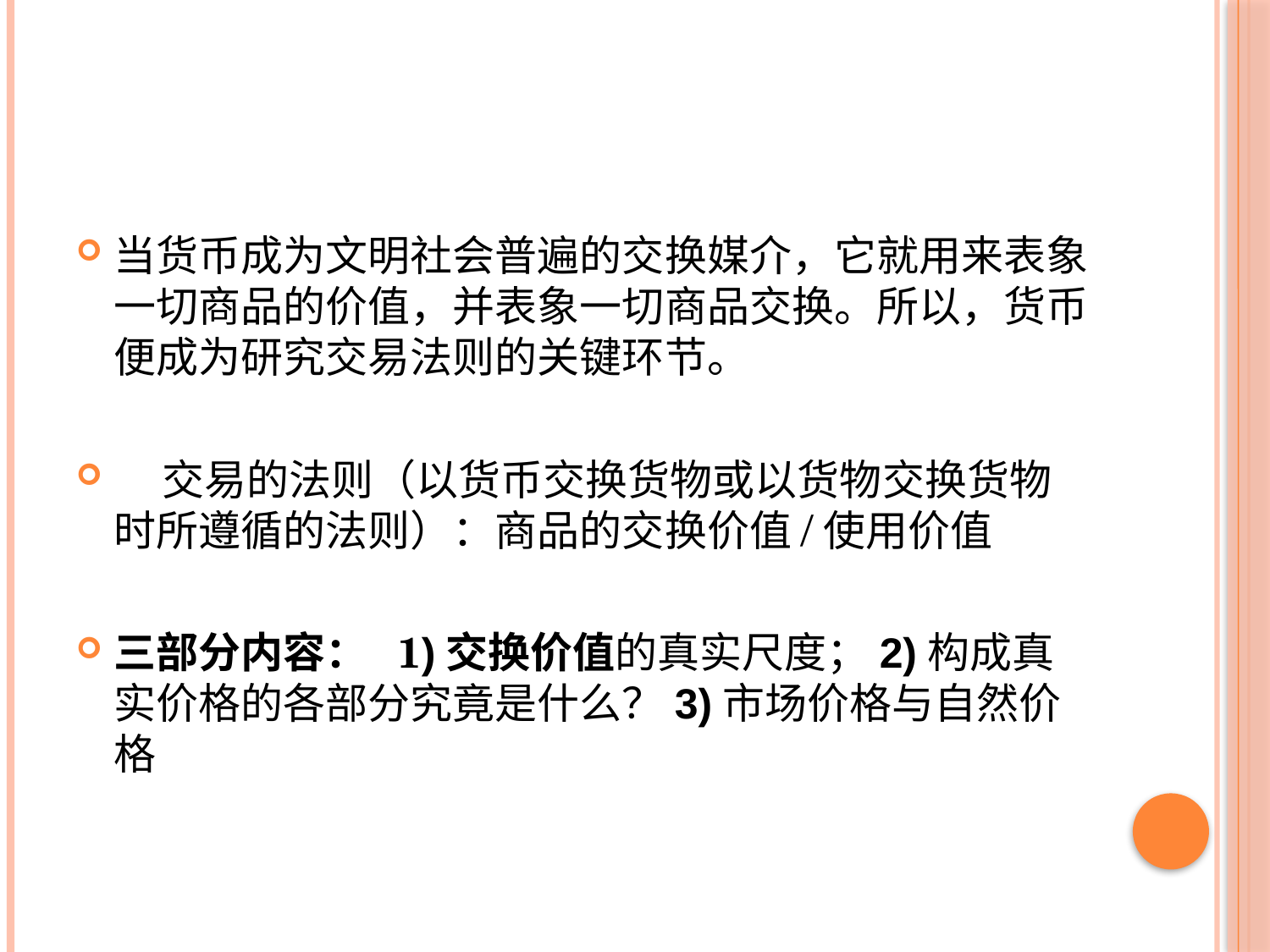

#
当货币成为文明社会普遍的交换媒介，它就用来表象一切商品的价值，并表象一切商品交换。所以，货币便成为研究交易法则的关键环节。

    交易的法则（以货币交换货物或以货物交换货物时所遵循的法则）：商品的交换价值/使用价值

三部分内容：  1)交换价值的真实尺度；2)构成真实价格的各部分究竟是什么？3)市场价格与自然价格